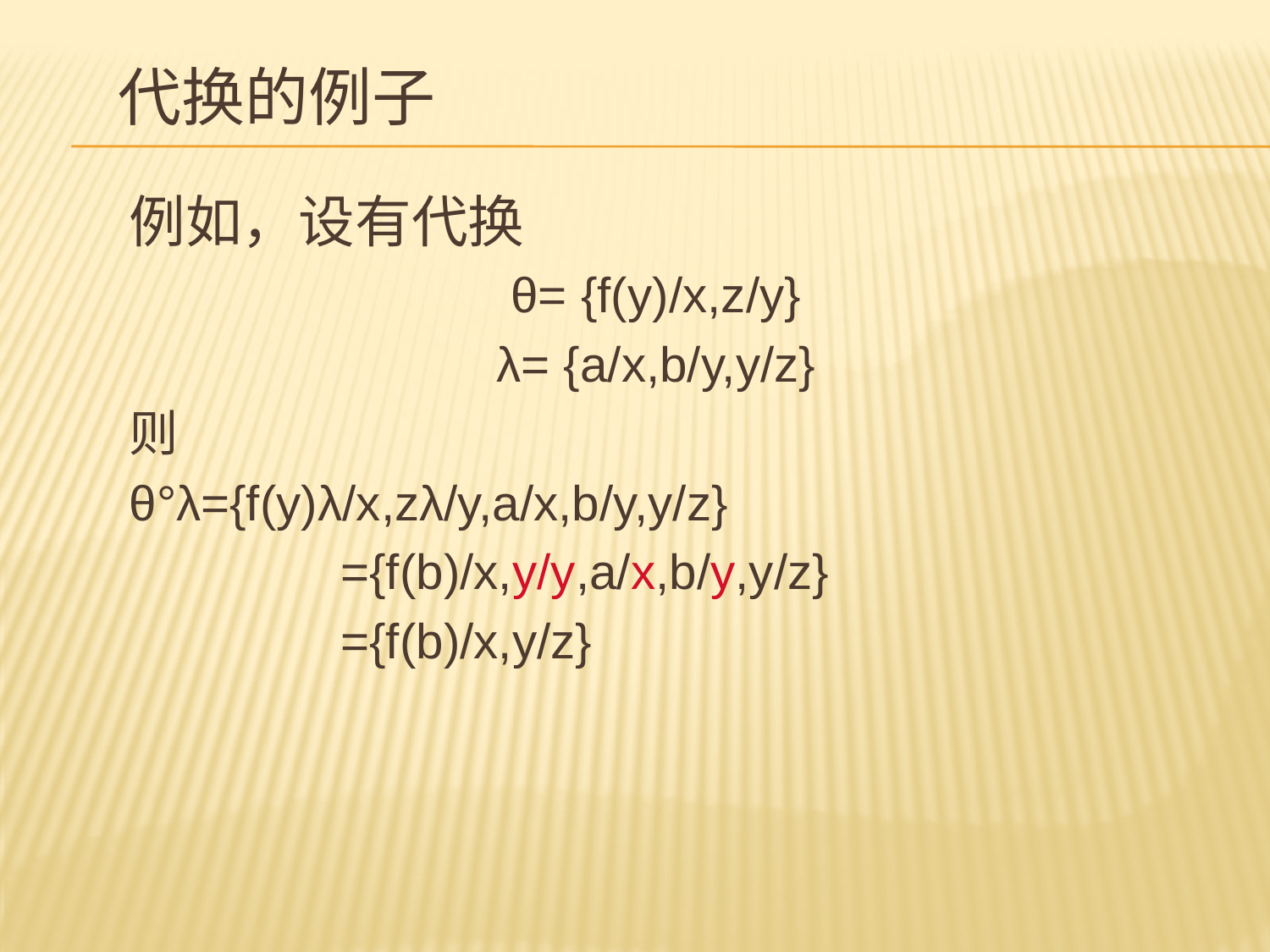

# 代换的例子
例如，设有代换
θ= {f(y)/x,z/y}
λ= {a/x,b/y,y/z}
则
θ°λ={f(y)λ/x,zλ/y,a/x,b/y,y/z}
		={f(b)/x,y/y,a/x,b/y,y/z}
		={f(b)/x,y/z}
13